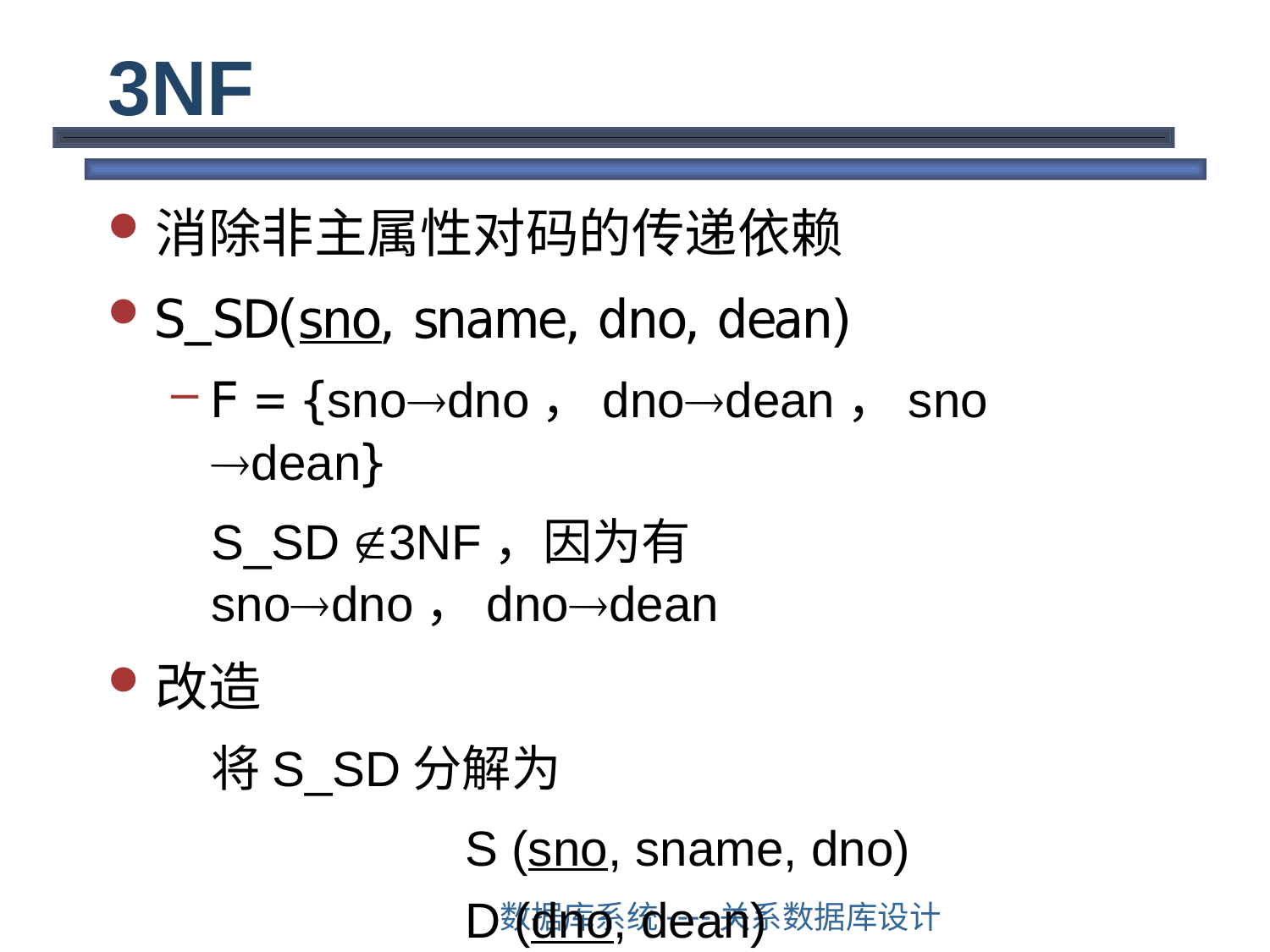

# 3NF
消除非主属性对码的传递依赖
S_SD(sno, sname, dno, dean)
F = {sno→dno，dno→dean，sno →dean}
	S_SD ∉3NF，因为有sno→dno，dno→dean
改造
	将S_SD分解为
			S (sno, sname, dno)
			D (dno, dean)
数据库系统----关系数据库设计